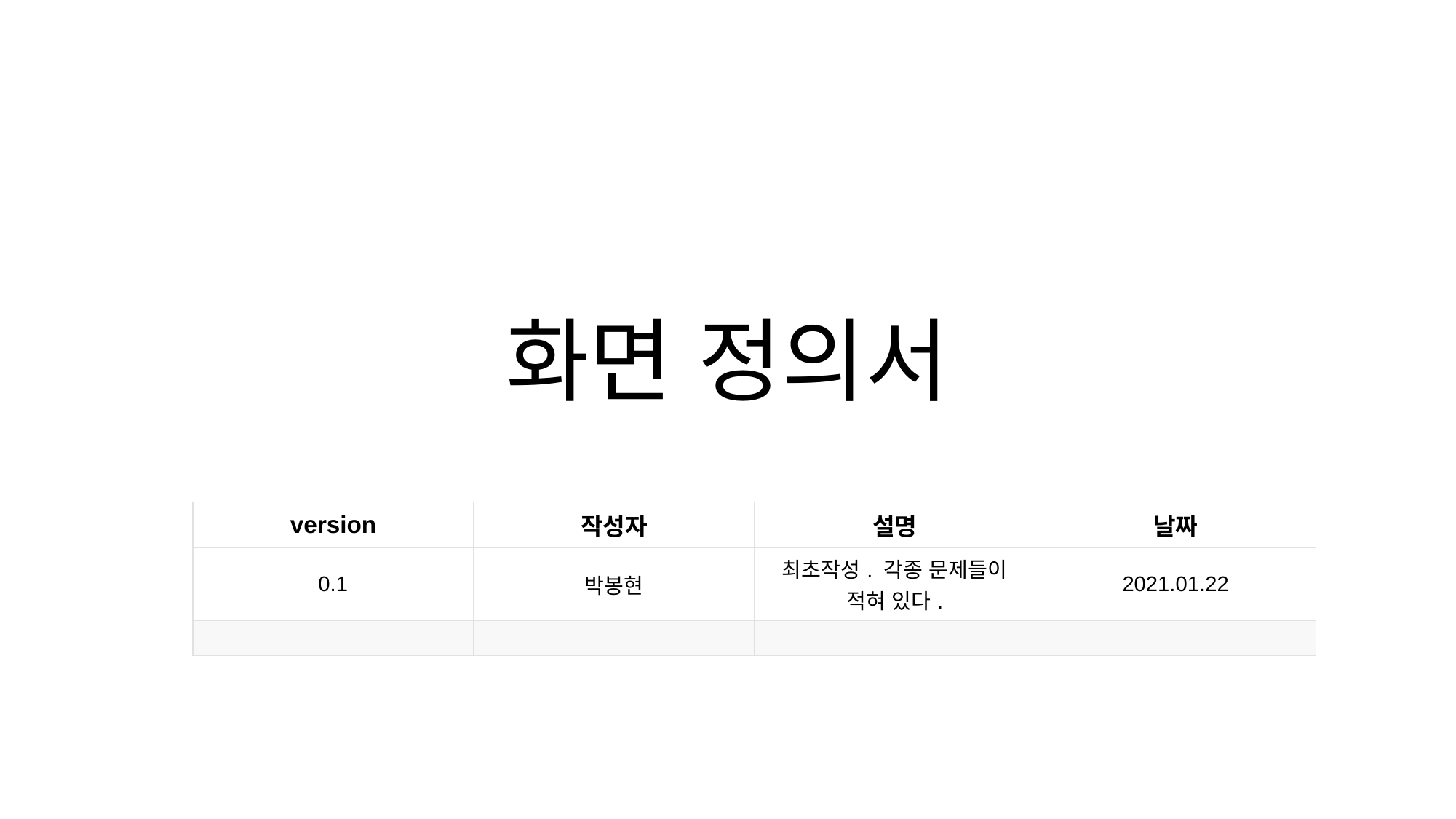

# 화면 정의서
| version | 작성자 | 설명 | 날짜 |
| --- | --- | --- | --- |
| 0.1 | 박봉현 | 최초작성. 각종 문제들이 적혀 있다. | 2021.01.22 |
|  |  |  |  |